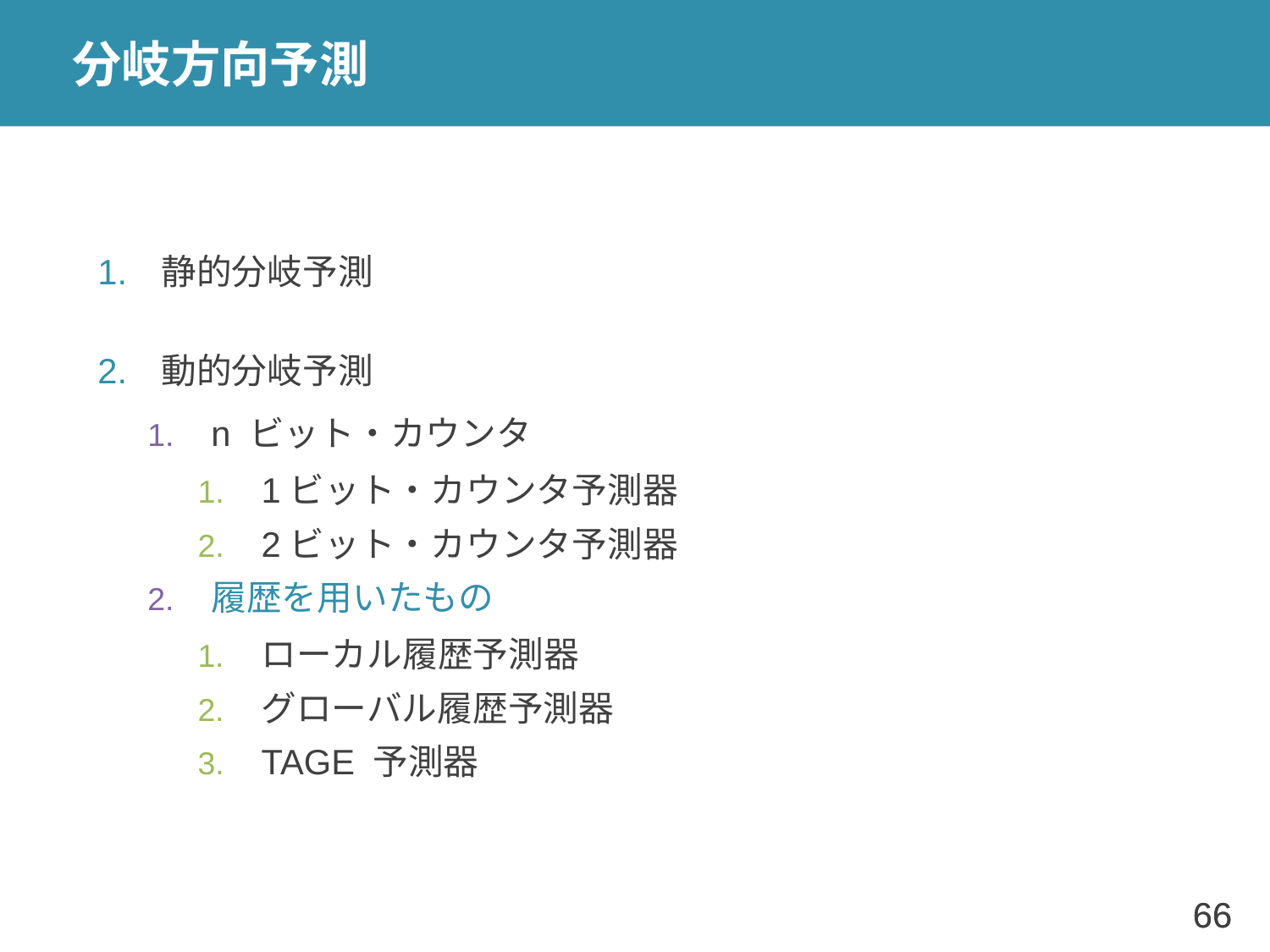

# 分岐方向予測
静的分岐予測
動的分岐予測
n ビット・カウンタ
1ビット・カウンタ予測器
2ビット・カウンタ予測器
履歴を用いたもの
ローカル履歴予測器
グローバル履歴予測器
TAGE 予測器